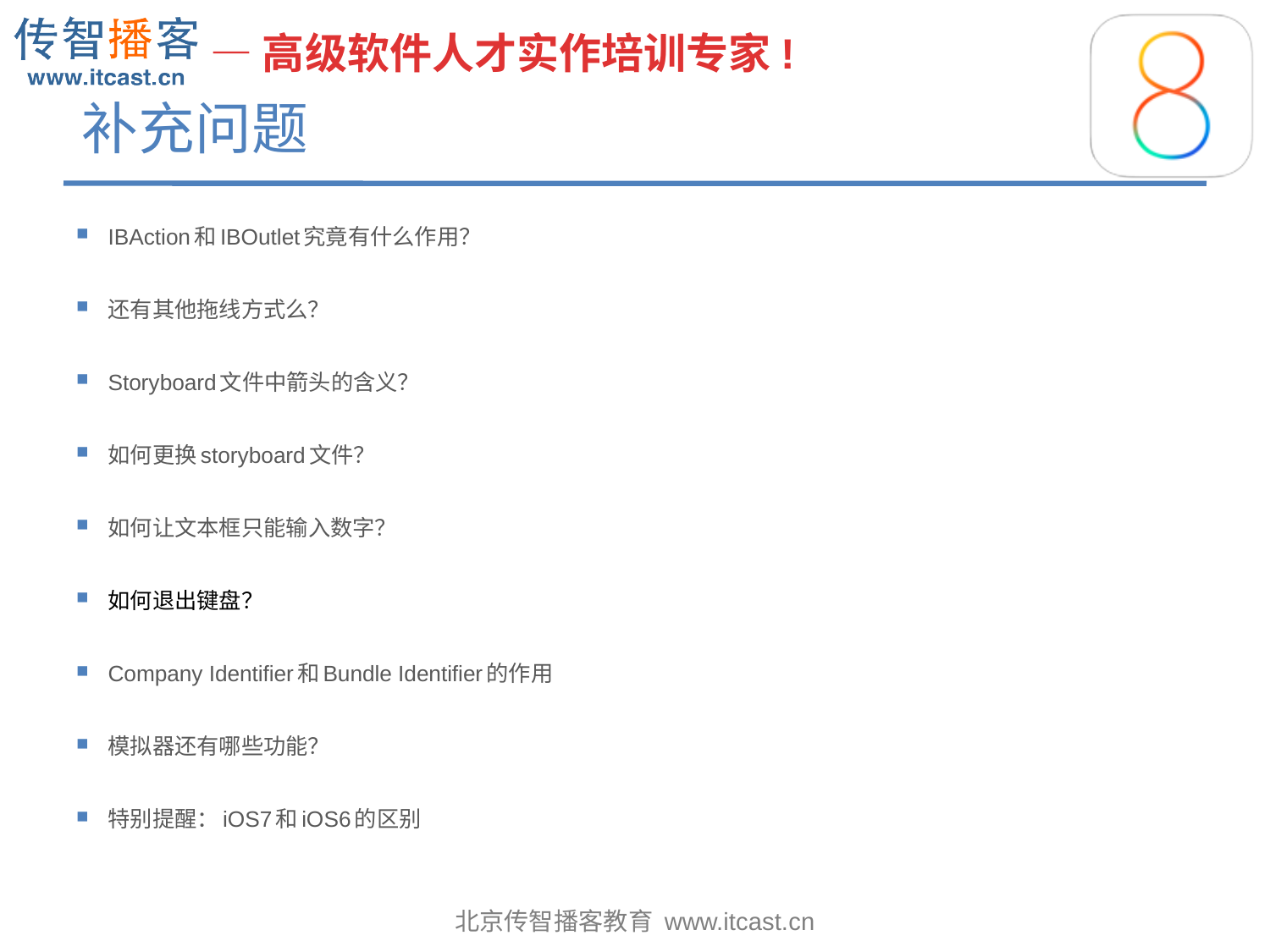

# 补充问题
IBAction和IBOutlet究竟有什么作用？

还有其他拖线方式么？

Storyboard文件中箭头的含义？

如何更换storyboard文件？

如何让文本框只能输入数字？

如何退出键盘？

Company Identifier和Bundle Identifier的作用

模拟器还有哪些功能？

特别提醒：iOS7和iOS6的区别